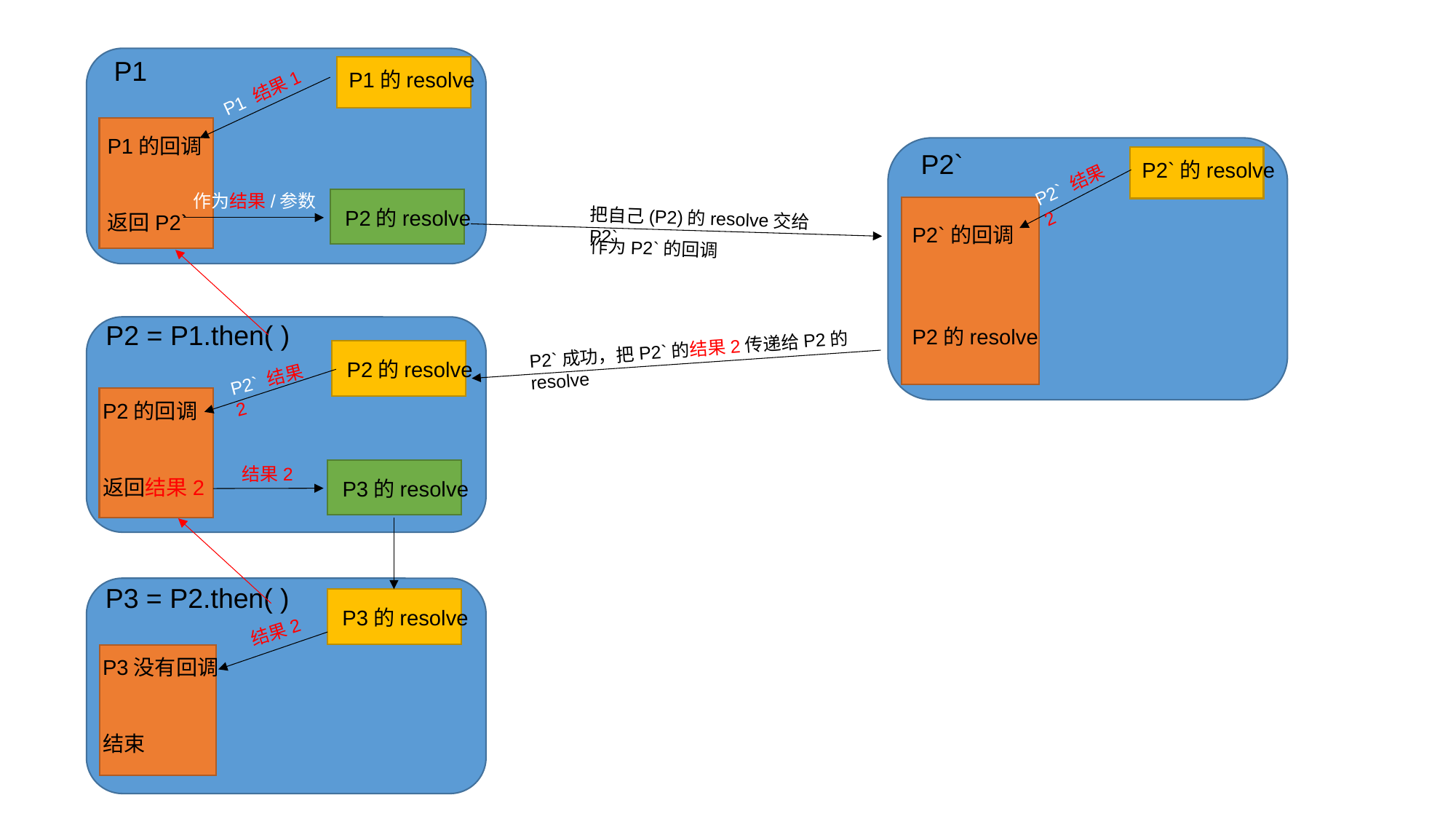

P1

P1的resolve
P1 结果1

P1的回调

返回P2`

P2`

P2`的resolve
P2` 结果2
作为结果/参数

P2的resolve
把自己(P2)的resolve交给P2`
P2`的回调

P2的resolve
作为P2`的回调
P2 = P1.then( )

P2`成功，把P2`的结果2传递给P2的resolve

P2的resolve
P2` 结果2

P2的回调

返回结果2
结果2

P3的resolve
P3 = P2.then( )

P3的resolve
结果2

P3没有回调

结束